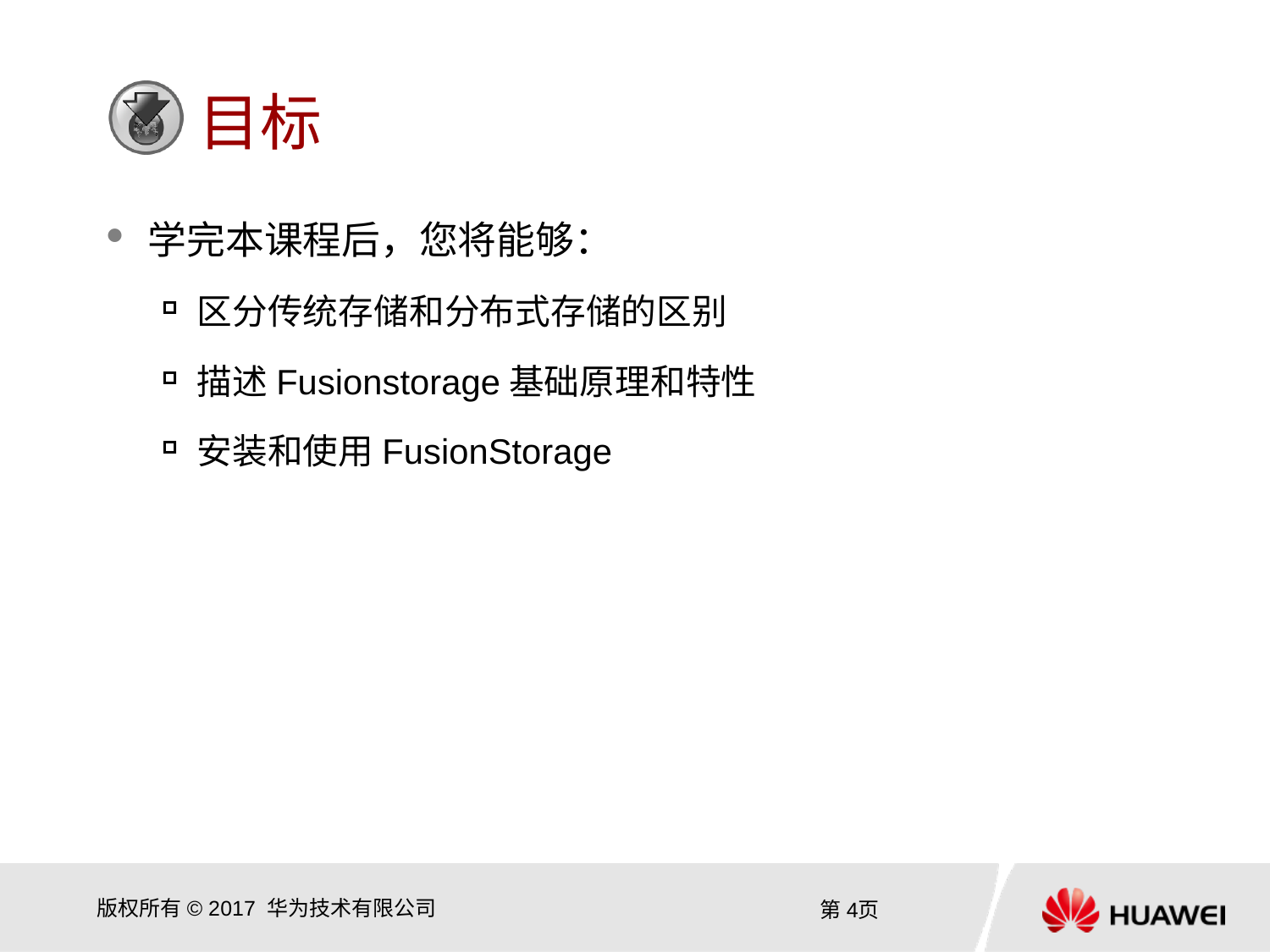

学完本课程后，您将能够：
区分传统存储和分布式存储的区别
描述Fusionstorage基础原理和特性
安装和使用FusionStorage